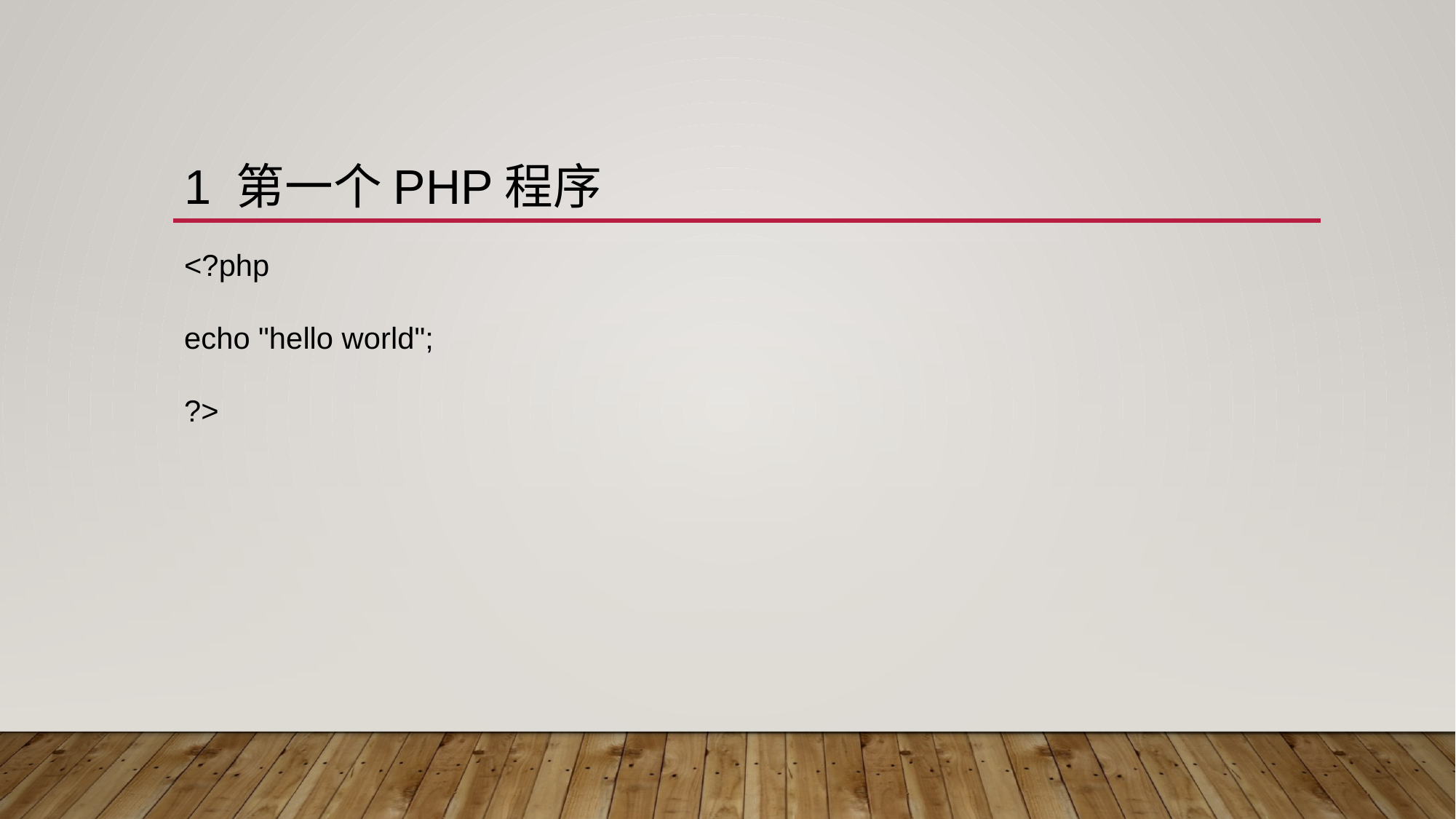

# 1 第一个PHP程序
<?php

echo "hello world";

?>